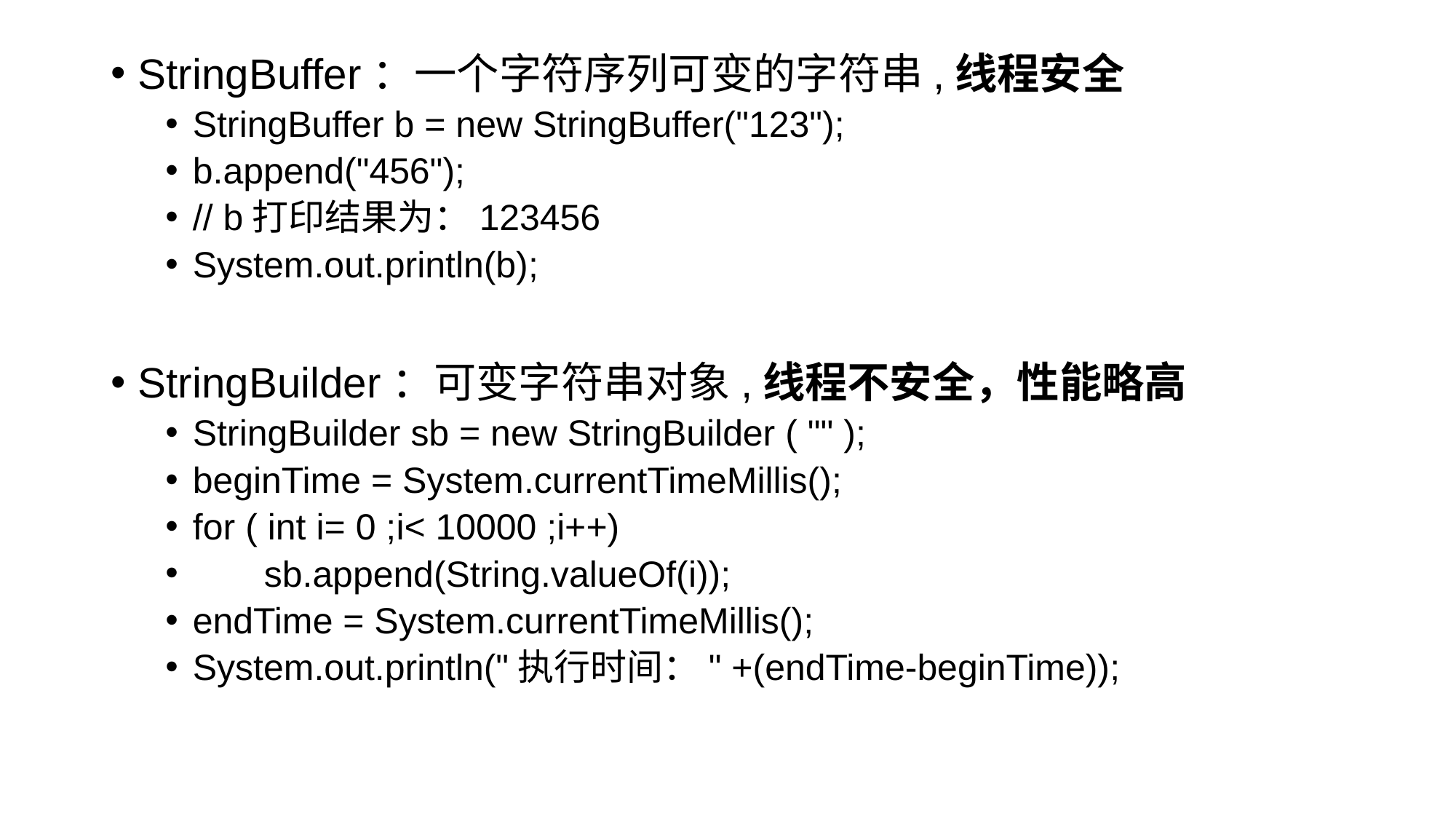

StringBuffer：一个字符序列可变的字符串,线程安全
StringBuffer b = new StringBuffer("123");
b.append("456");
// b打印结果为：123456
System.out.println(b);

StringBuilder：可变字符串对象,线程不安全，性能略高
StringBuilder sb = new StringBuilder ( "" );
beginTime = System.currentTimeMillis();
for ( int i= 0 ;i< 10000 ;i++)
       sb.append(String.valueOf(i));
endTime = System.currentTimeMillis();
System.out.println("执行时间：" +(endTime-beginTime));